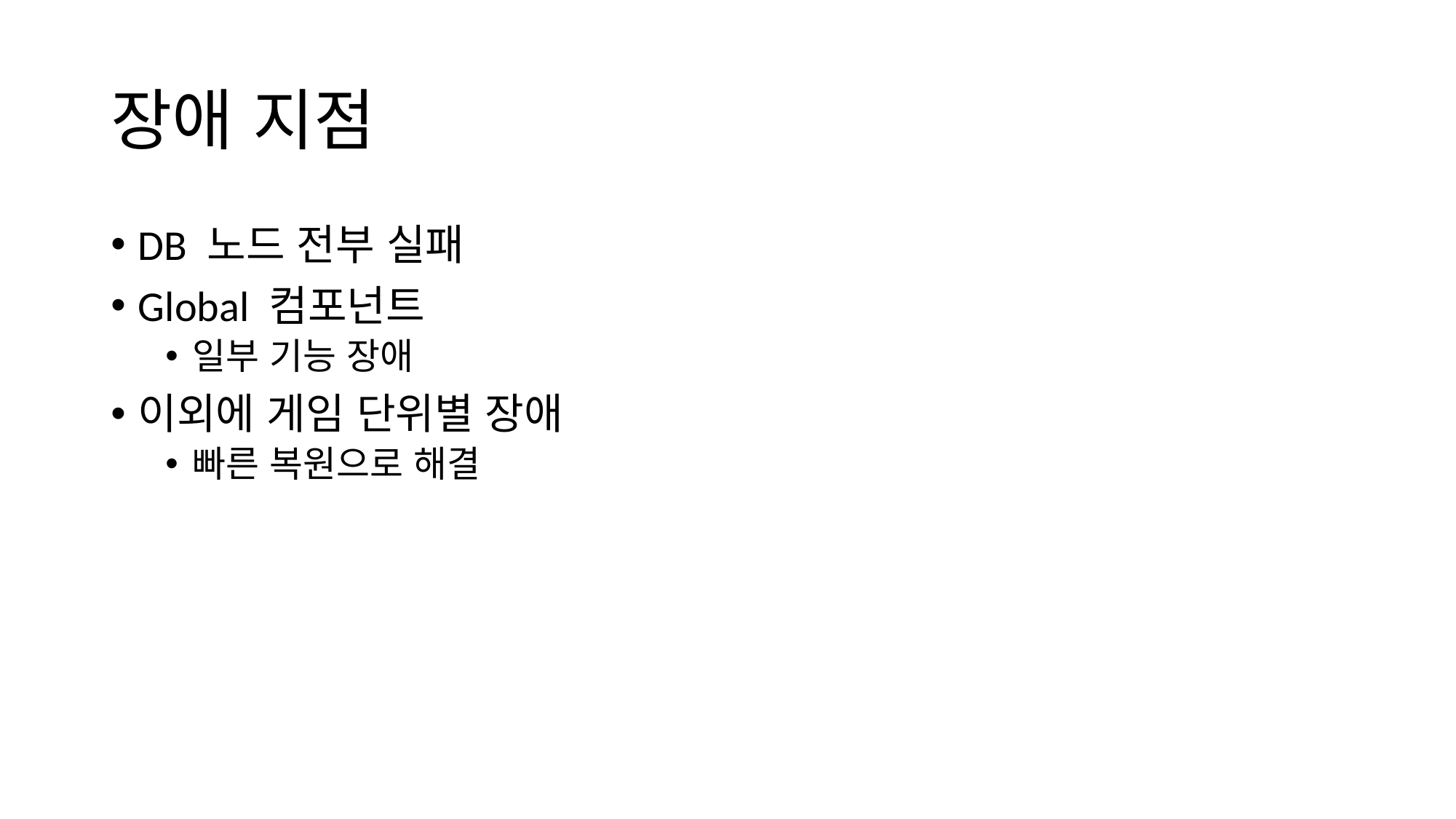

# 장애 지점
DB 노드 전부 실패
Global 컴포넌트
일부 기능 장애
이외에 게임 단위별 장애
빠른 복원으로 해결